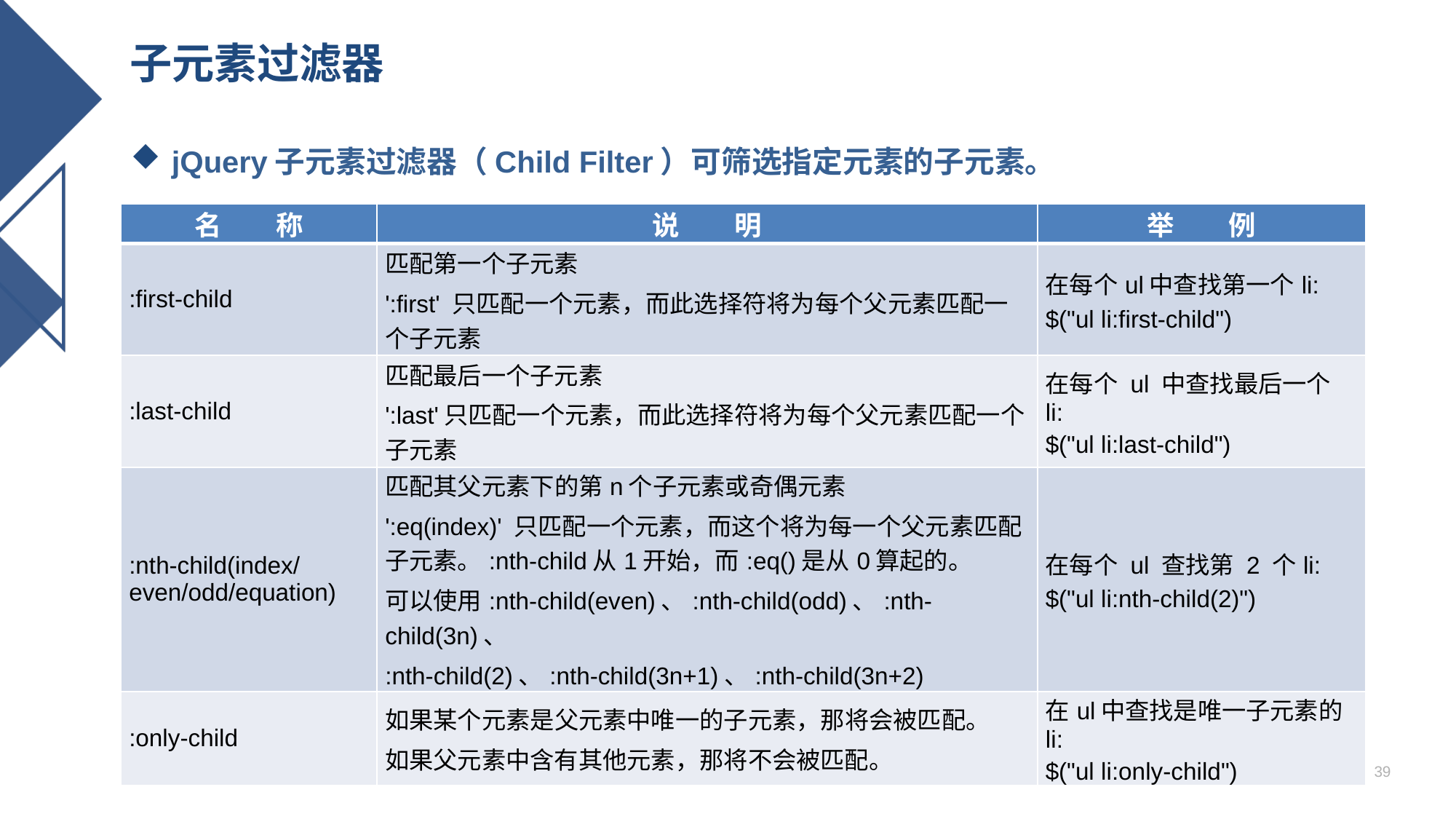

# 子元素过滤器
jQuery子元素过滤器（Child Filter）可筛选指定元素的子元素。
| 名　　称 | 说　　明 | 举　　例 |
| --- | --- | --- |
| :first-child | 匹配第一个子元素 ':first' 只匹配一个元素，而此选择符将为每个父元素匹配一个子元素 | 在每个ul中查找第一个li: $("ul li:first-child") |
| :last-child | 匹配最后一个子元素 ':last'只匹配一个元素，而此选择符将为每个父元素匹配一个子元素 | 在每个 ul 中查找最后一个 li: $("ul li:last-child") |
| :nth-child(index/even/odd/equation) | 匹配其父元素下的第n个子元素或奇偶元素 ':eq(index)' 只匹配一个元素，而这个将为每一个父元素匹配子元素。:nth-child从1开始，而:eq()是从0算起的。 可以使用:nth-child(even)、:nth-child(odd)、:nth-child(3n)、 :nth-child(2)、:nth-child(3n+1)、:nth-child(3n+2) | 在每个 ul 查找第 2 个li: $("ul li:nth-child(2)") |
| :only-child | 如果某个元素是父元素中唯一的子元素，那将会被匹配。 如果父元素中含有其他元素，那将不会被匹配。 | 在ul中查找是唯一子元素的li: $("ul li:only-child") |
39